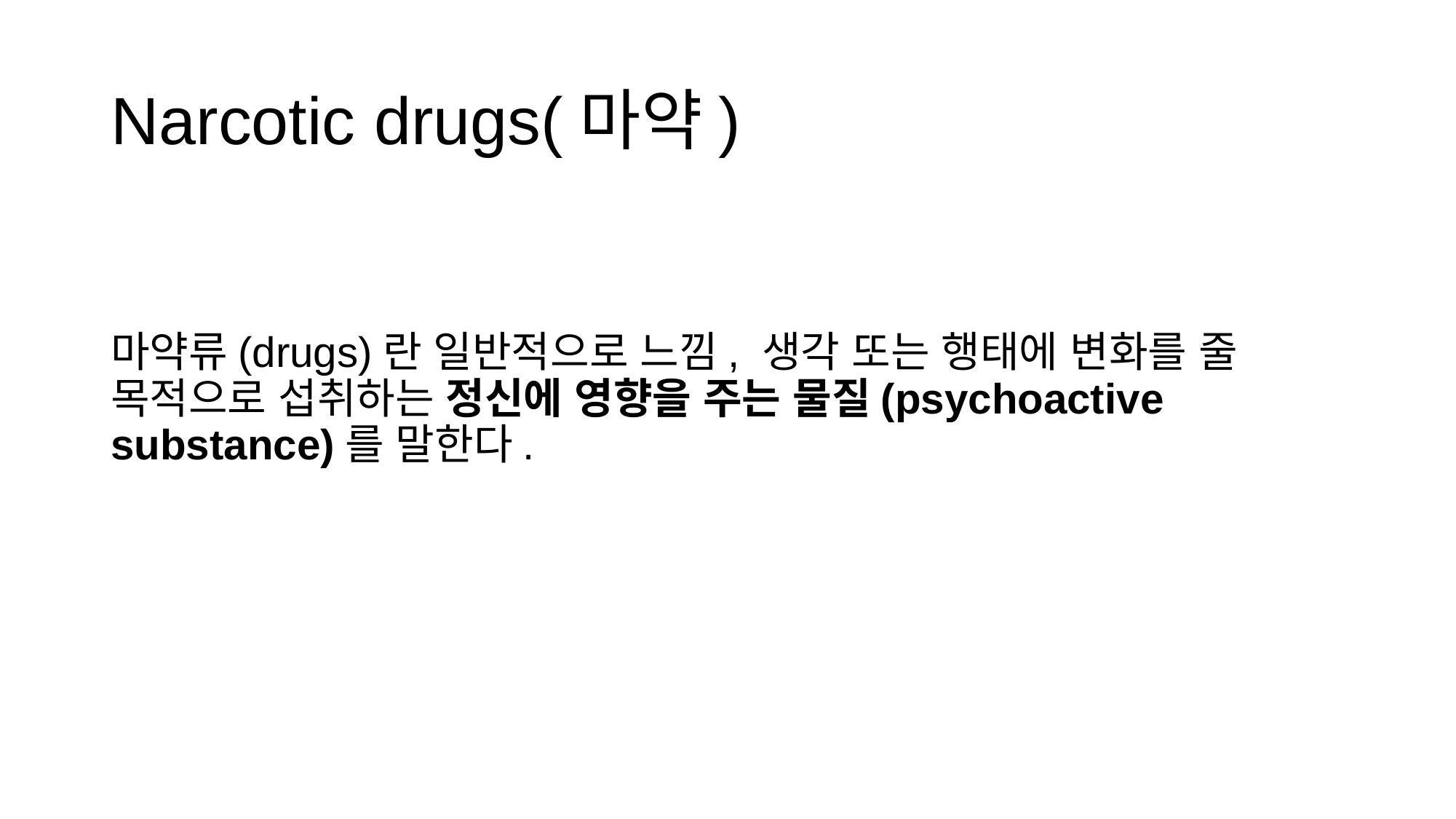

# Narcotic drugs(마약)
마약류(drugs)란 일반적으로 느낌, 생각 또는 행태에 변화를 줄 목적으로 섭취하는 정신에 영향을 주는 물질(psychoactive substance)를 말한다.